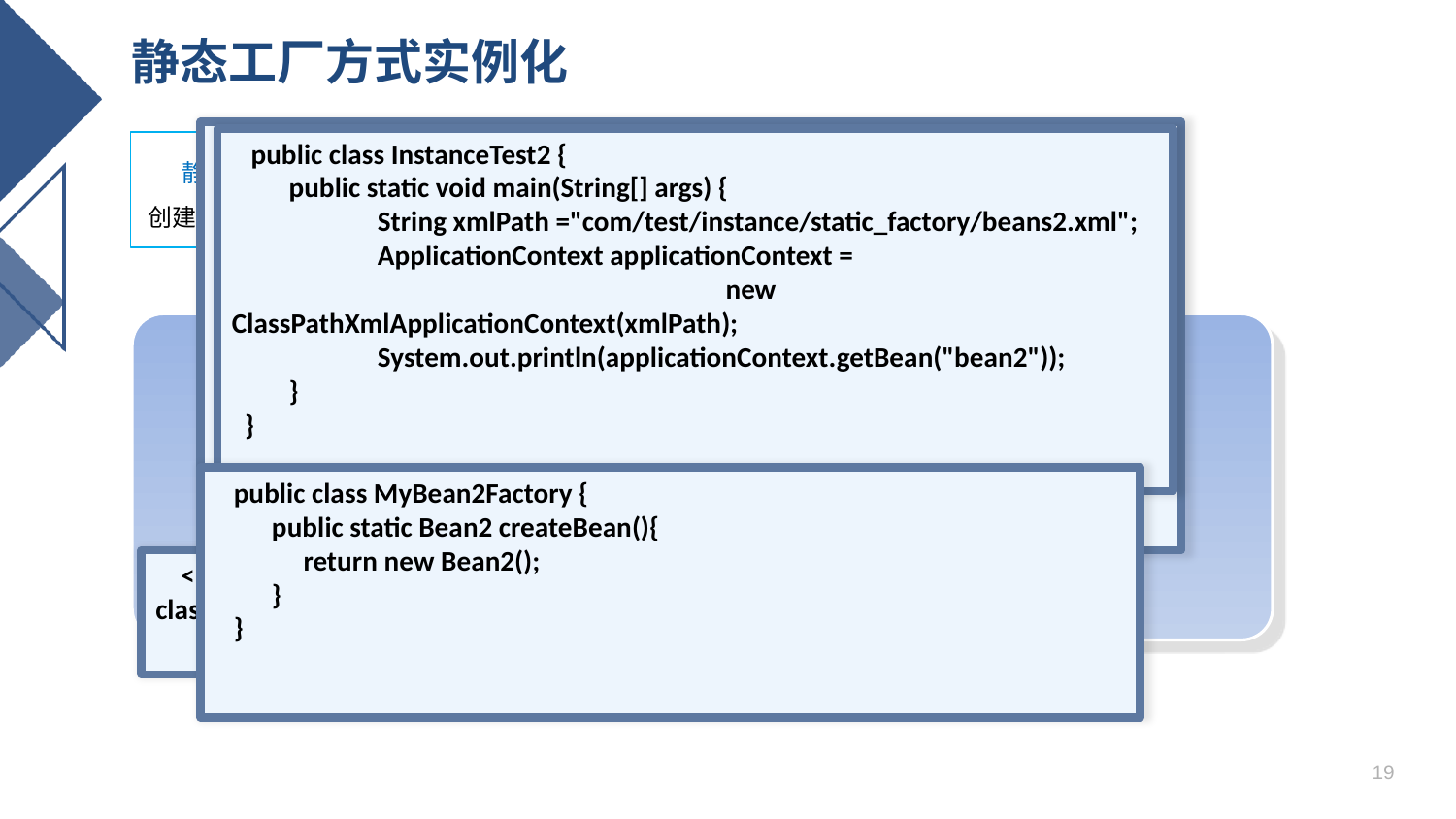

# 静态工厂方式实例化

   public class InstanceTest2 {
         public static void main(String[] args) {
	String xmlPath ="com/test/instance/static_factory/beans2.xml";
 	ApplicationContext applicationContext =
 			         new ClassPathXmlApplicationContext(xmlPath);
 	System.out.println(applicationContext.getBean("bean2"));
         }
  }
    静态工厂是实例化Bean的另一种方式。该方式要求自己创建一个静态工厂的方法来创建Bean的实例。接下来演示静态工厂实例化的使用：

创建名为Bean2的Java类；

创建一个Java工厂类，在类中使用静态方法获取Bean2实例；

   public class MyBean2Factory {
         public static Bean2 createBean(){
              return new Bean2();
         }
   }

创建Spring配置文件beans2.xml，并配置工厂类Bean；

    <bean id="bean2" class="com.test.instance.static_factory.MyBean2Factory"
		   factory-method="createBean" />
创建测试类，测试程序。
19